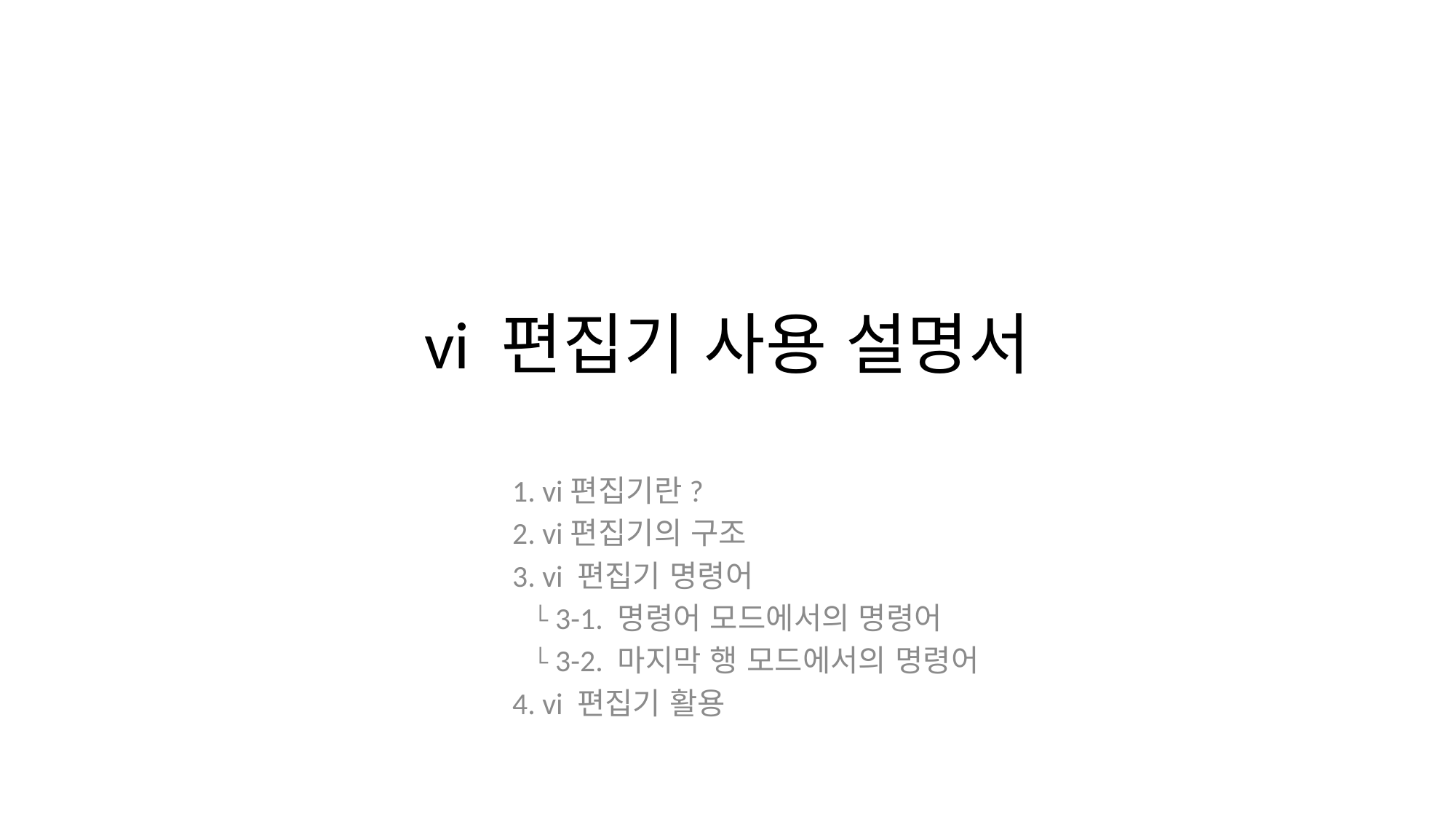

# vi 편집기 사용 설명서
1. vi편집기란?
2. vi편집기의 구조
3. vi 편집기 명령어
   └ 3-1. 명령어 모드에서의 명령어
   └ 3-2. 마지막 행 모드에서의 명령어
4. vi 편집기 활용